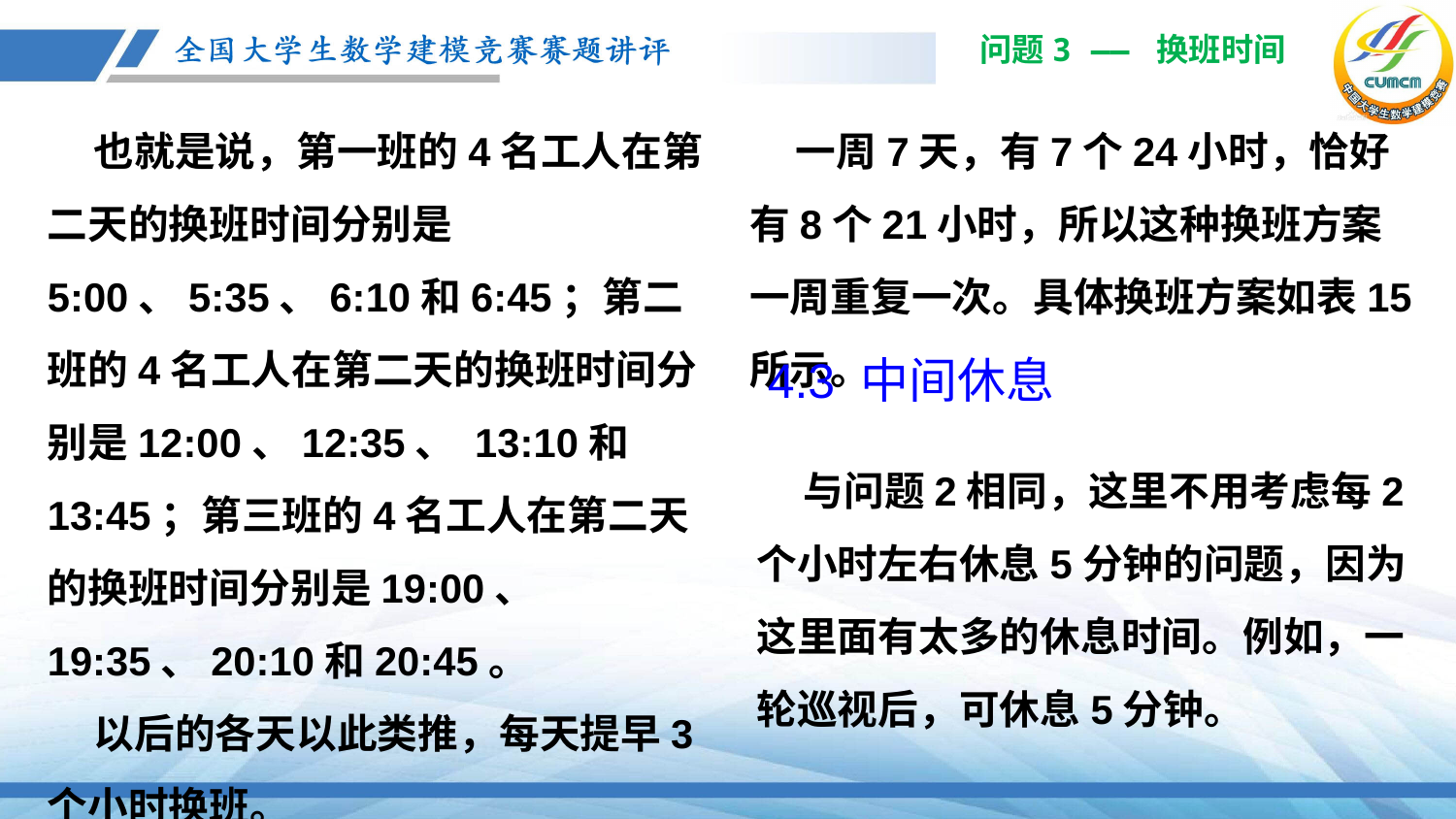

问题3 —— 换班时间
    也就是说，第一班的4名工人在第二天的换班时间分别是5:00、5:35、6:10和6:45；第二班的4名工人在第二天的换班时间分别是12:00、12:35、 13:10和13:45；第三班的4名工人在第二天的换班时间分别是19:00、 19:35、20:10和20:45。
    以后的各天以此类推，每天提早3个小时换班。
    一周7天，有7个24小时，恰好有8个21小时，所以这种换班方案一周重复一次。具体换班方案如表15所示。
4.3 中间休息
    与问题2相同，这里不用考虑每2个小时左右休息5分钟的问题，因为这里面有太多的休息时间。例如，一轮巡视后，可休息5分钟。